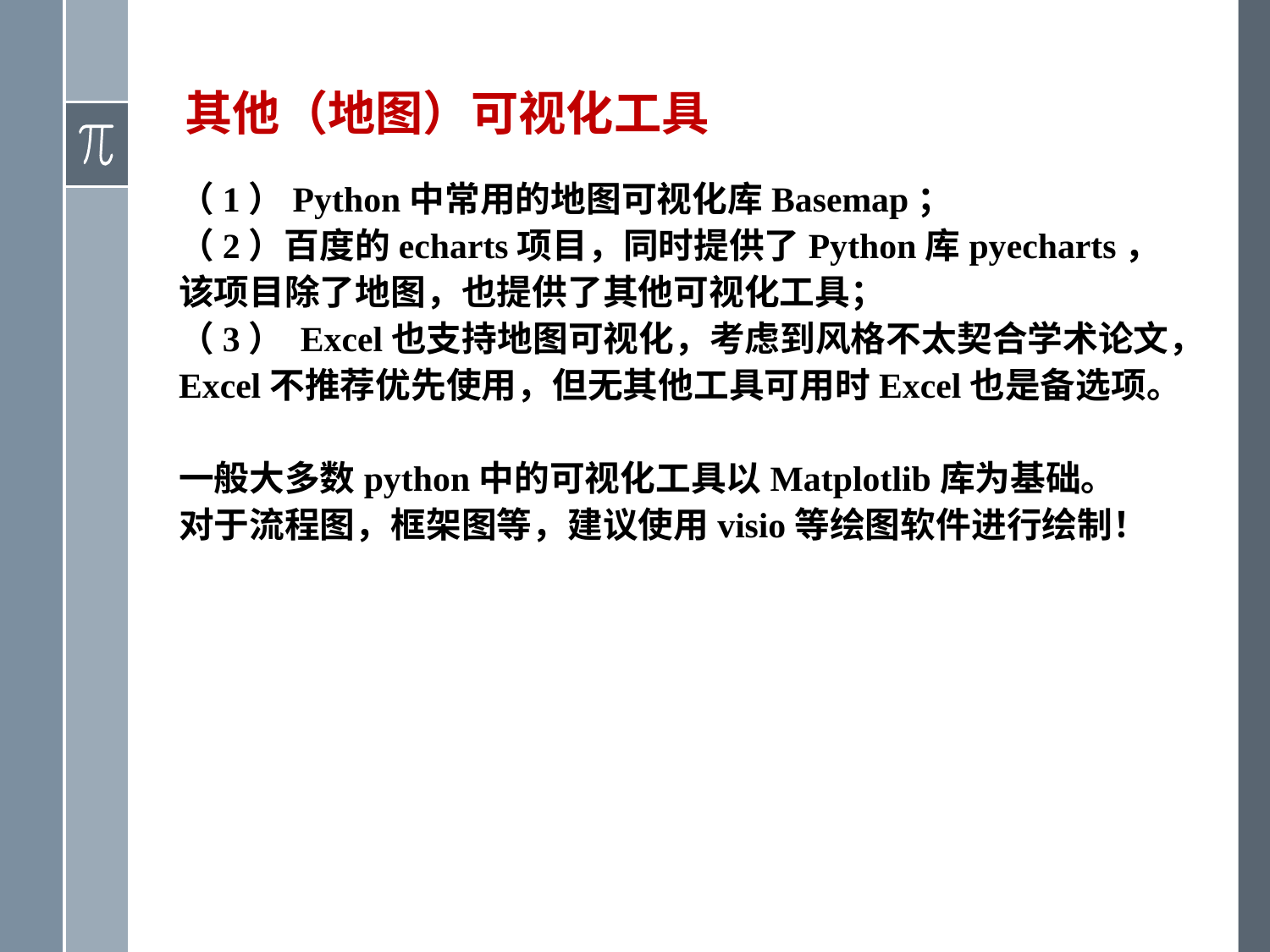

# 其他（地图）可视化工具
（1）Python中常用的地图可视化库Basemap；
（2）百度的echarts项目，同时提供了Python库pyecharts，该项目除了地图，也提供了其他可视化工具；
（3） Excel也支持地图可视化，考虑到风格不太契合学术论文，Excel不推荐优先使用，但无其他工具可用时Excel也是备选项。

一般大多数python中的可视化工具以Matplotlib库为基础。
对于流程图，框架图等，建议使用visio等绘图软件进行绘制！